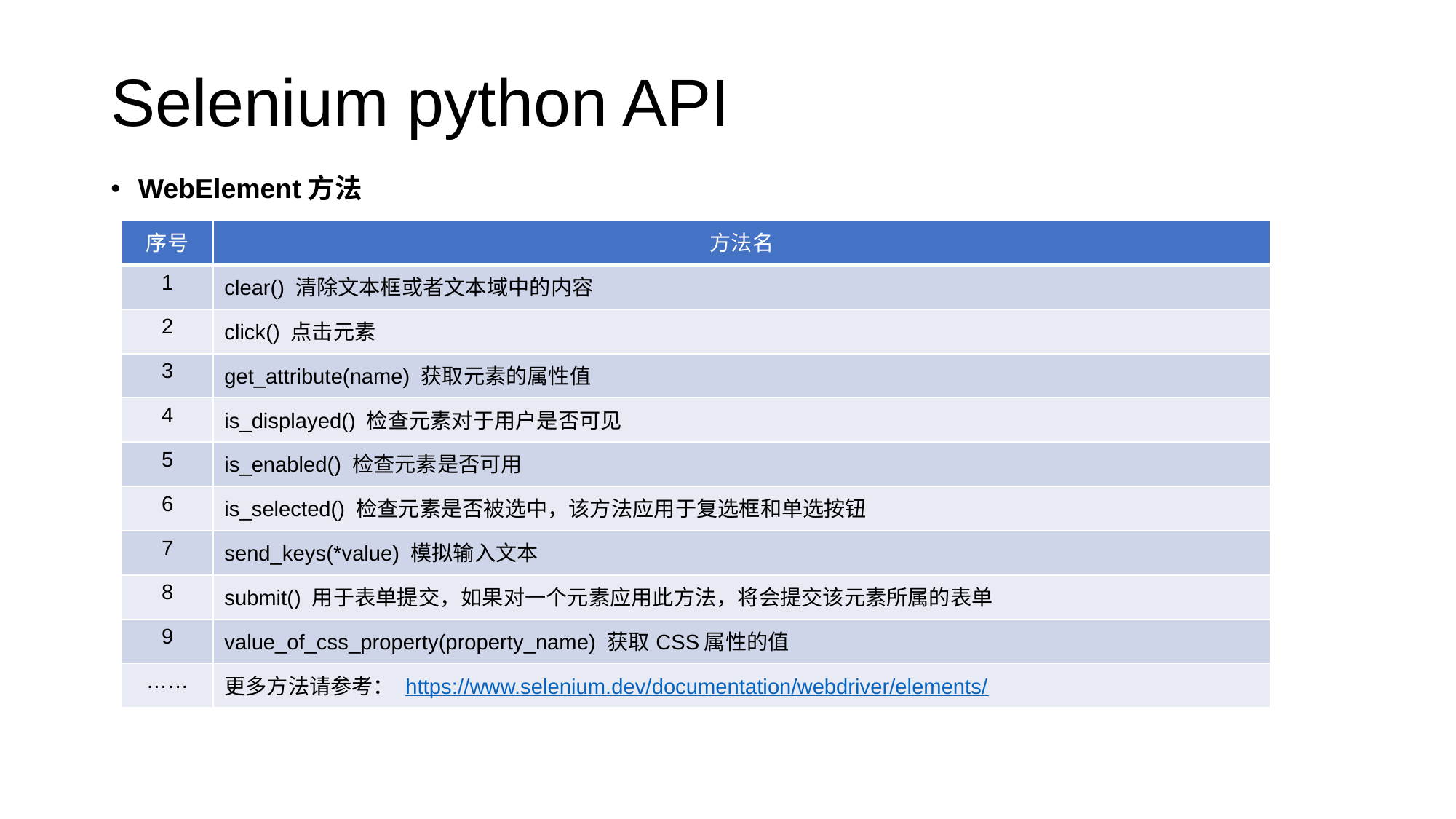

# Selenium python API
WebElement方法

| 序号 | 方法名 |
| --- | --- |
| 1 | clear() 清除文本框或者文本域中的内容 |
| 2 | click() 点击元素 |
| 3 | get\_attribute(name) 获取元素的属性值 |
| 4 | is\_displayed() 检查元素对于用户是否可见 |
| 5 | is\_enabled() 检查元素是否可用 |
| 6 | is\_selected() 检查元素是否被选中，该方法应用于复选框和单选按钮 |
| 7 | send\_keys(\*value) 模拟输入文本 |
| 8 | submit() 用于表单提交，如果对一个元素应用此方法，将会提交该元素所属的表单 |
| 9 | value\_of\_css\_property(property\_name) 获取CSS属性的值 |
| …… | 更多方法请参考： https://www.selenium.dev/documentation/webdriver/elements/ |